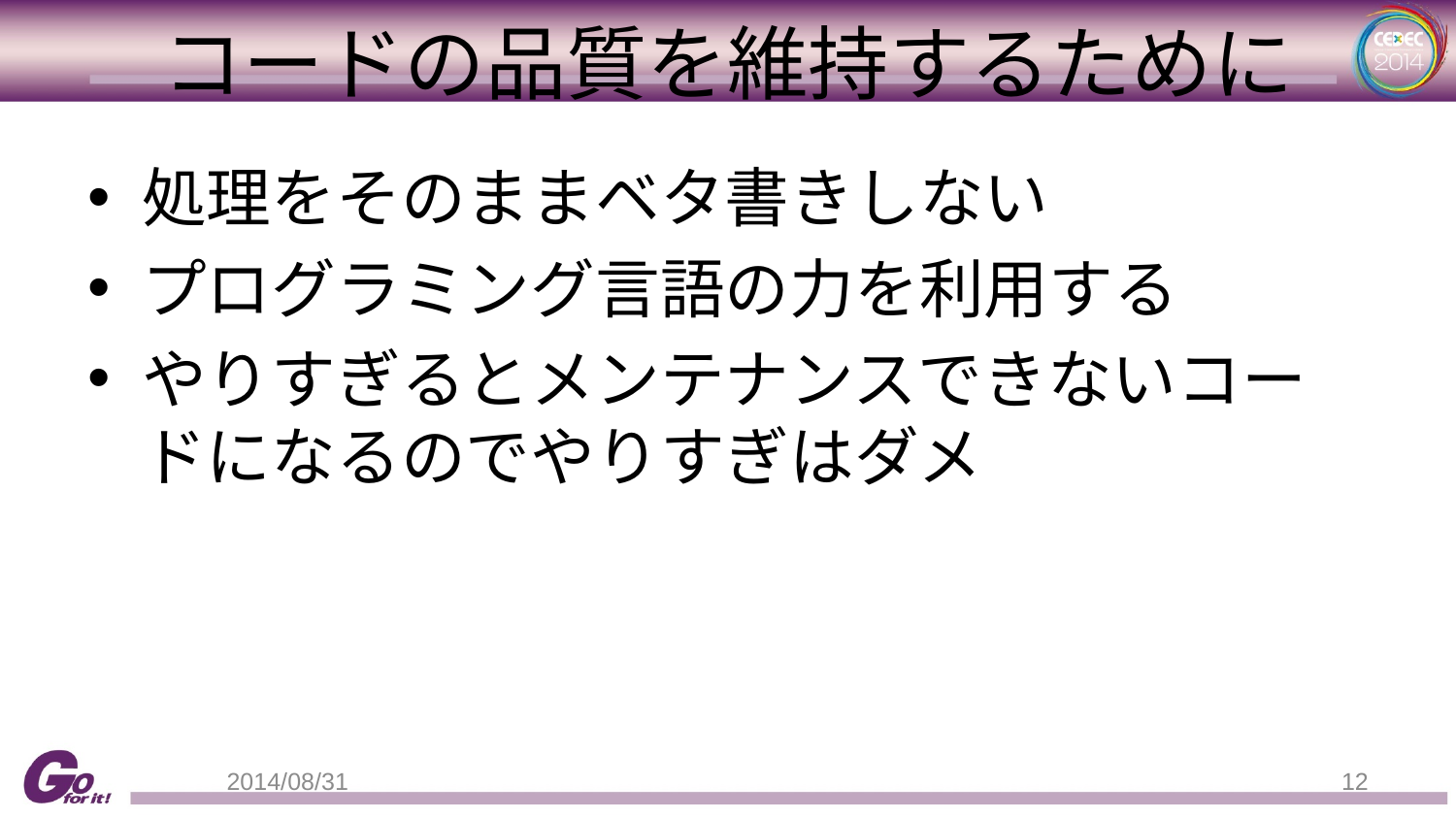

# コードの品質を維持するために
処理をそのままベタ書きしない
プログラミング言語の力を利用する
やりすぎるとメンテナンスできないコードになるのでやりすぎはダメ

2014/08/31
12